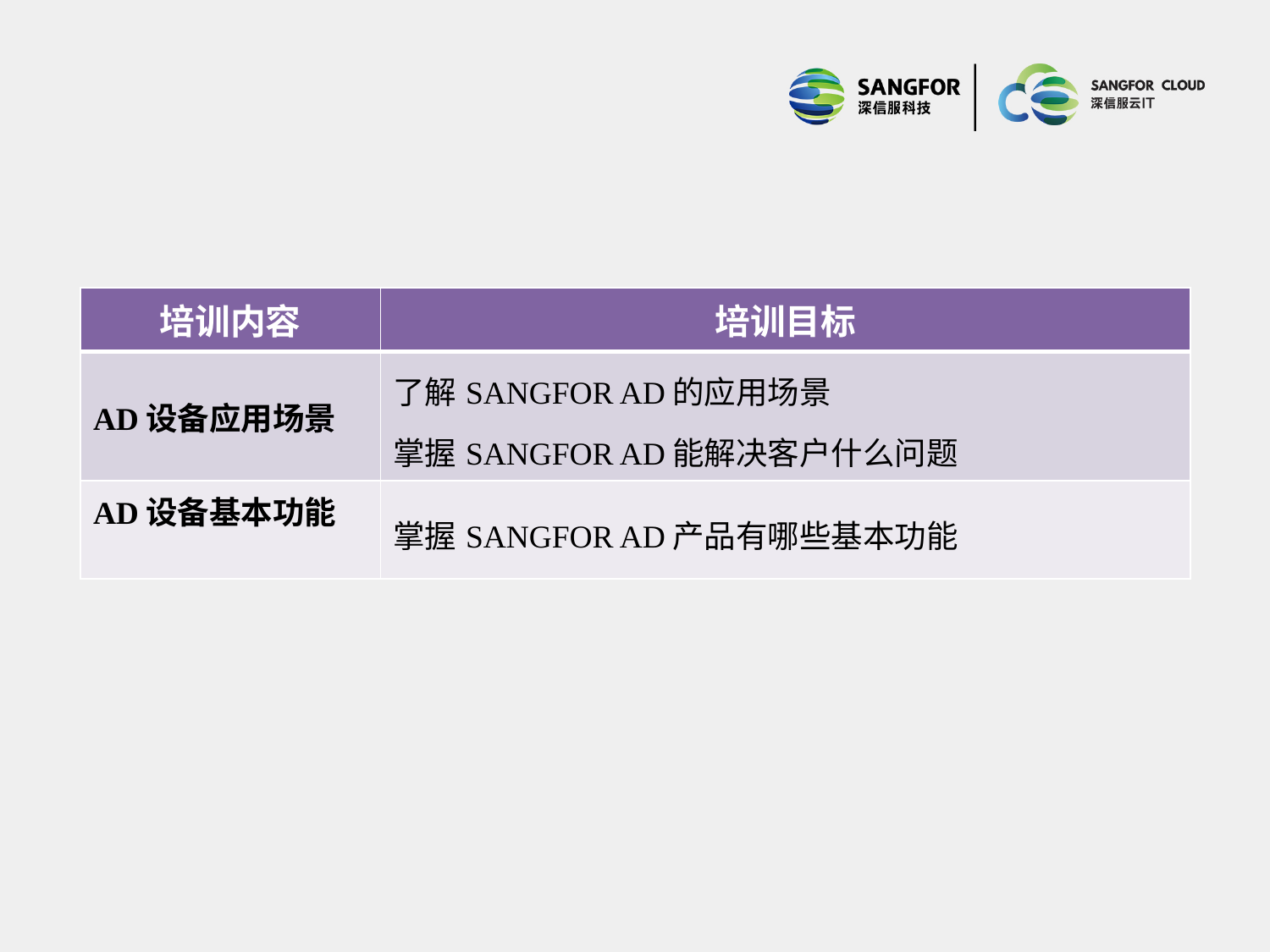

| 培训内容 | 培训目标 |
| --- | --- |
| AD设备应用场景 | 了解SANGFOR AD的应用场景 掌握SANGFOR AD能解决客户什么问题 |
| AD设备基本功能 | 掌握SANGFOR AD产品有哪些基本功能 |